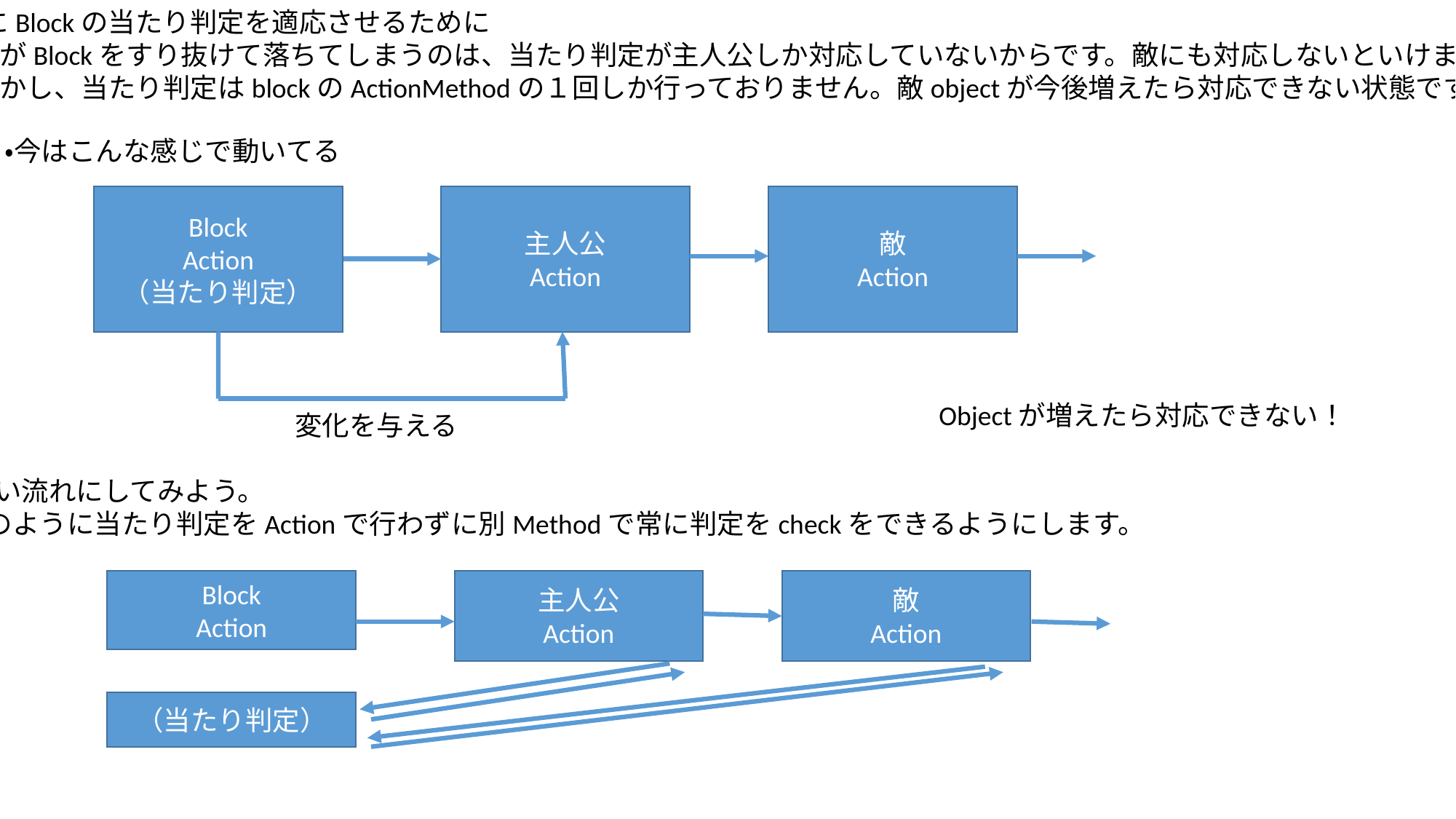

・敵にBlockの当たり判定を適応させるために
　敵がBlockをすり抜けて落ちてしまうのは、当たり判定が主人公しか対応していないからです。敵にも対応しないといけません
　しかし、当たり判定はblockのActionMethodの１回しか行っておりません。敵objectが今後増えたら対応できない状態です。
・今はこんな感じで動いてる
Block
Action
（当たり判定）
主人公
Action
敵
Action
Objectが増えたら対応できない！
変化を与える
・良い流れにしてみよう。
図のように当たり判定をActionで行わずに別Methodで常に判定をcheckをできるようにします。
Block
Action
主人公
Action
敵
Action
（当たり判定）